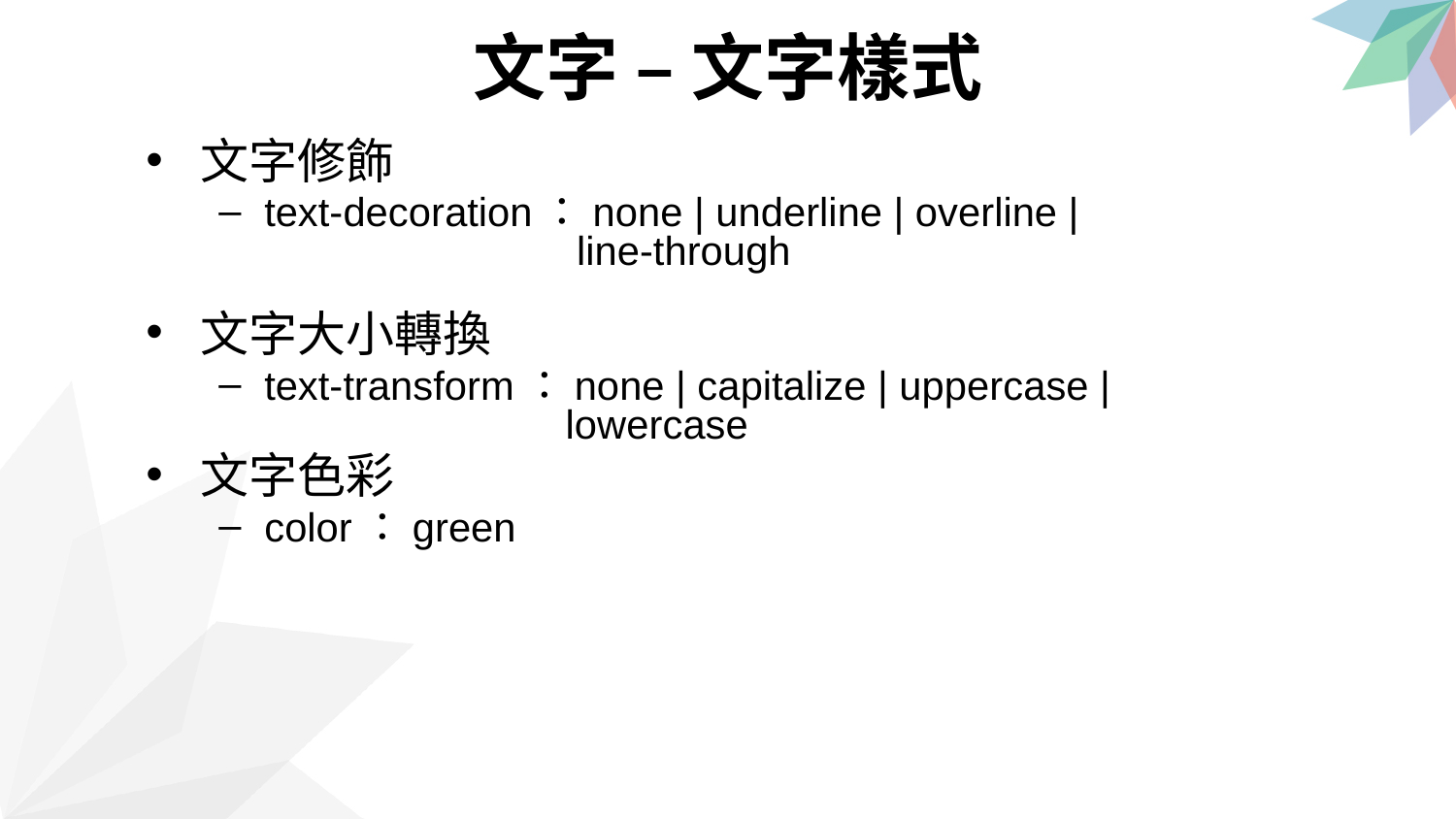

文字 – 文字樣式
文字修飾
text-decoration：none | underline | overline |
                            line-through
文字大小轉換
text-transform：none | capitalize | uppercase |
                           lowercase
文字色彩
color：green